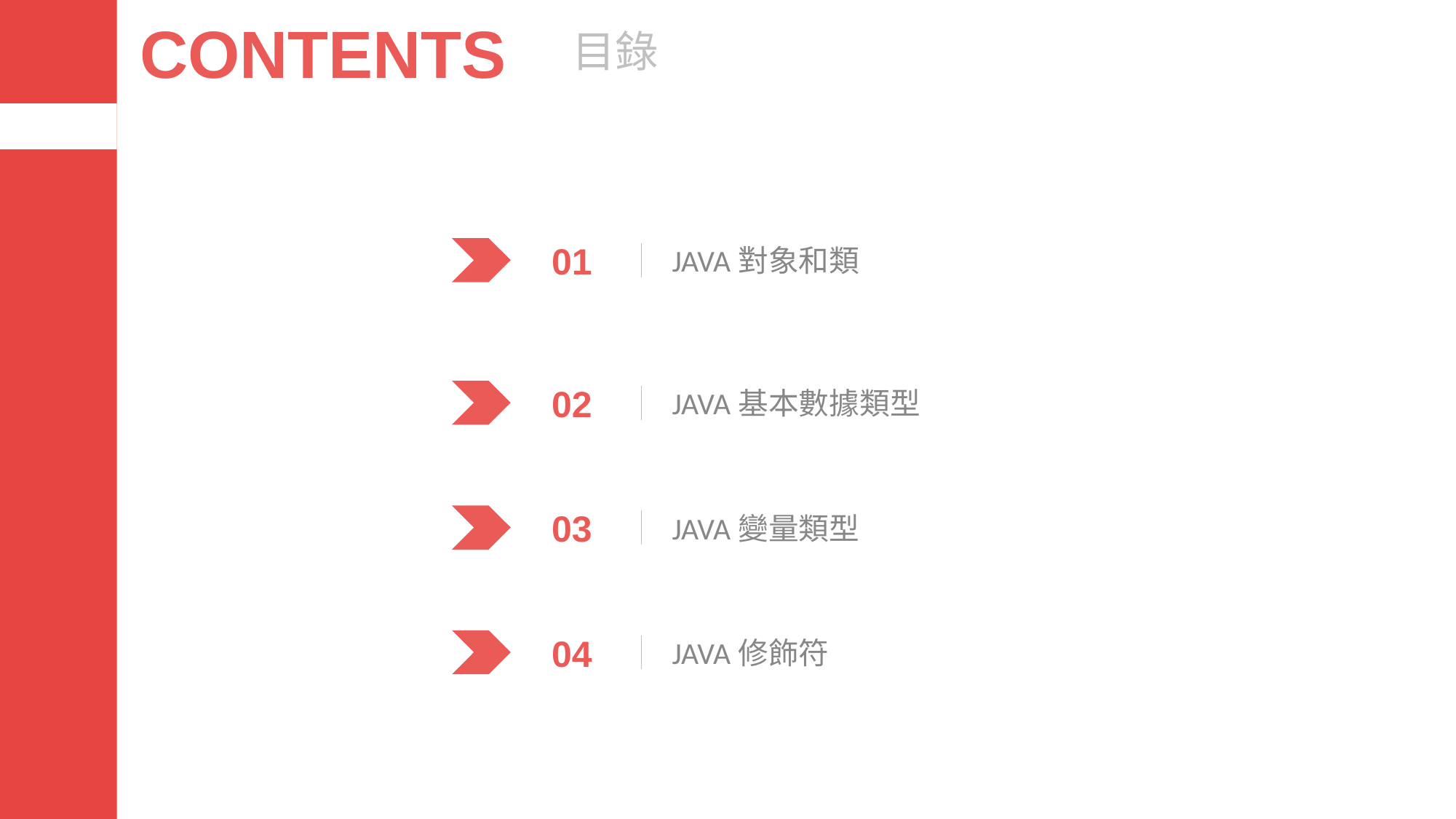

CONTENTS
目錄
01
JAVA對象和類

02
JAVA基本數據類型

03
JAVA變量類型

04
JAVA修飾符